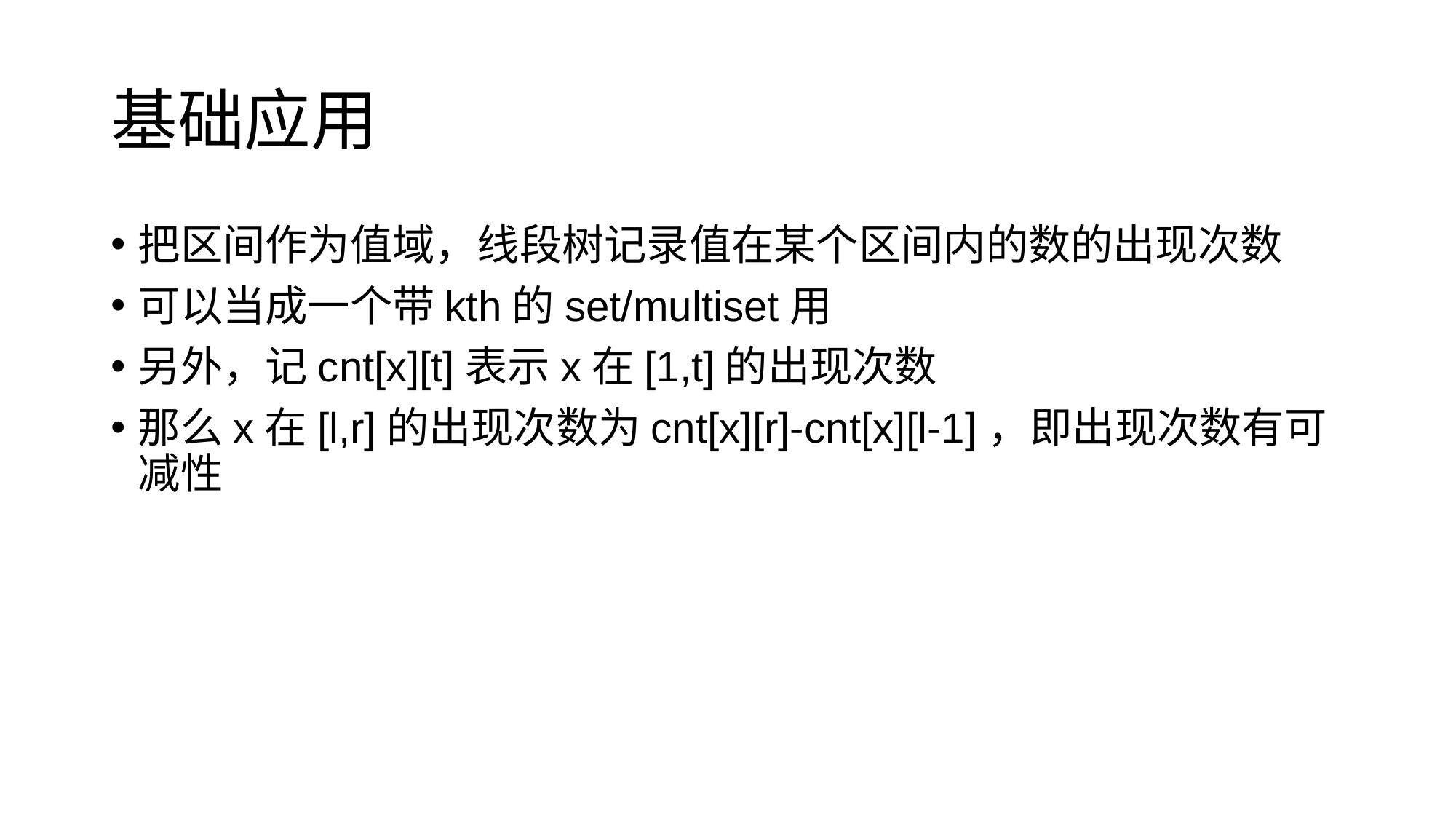

# 基础应用
把区间作为值域，线段树记录值在某个区间内的数的出现次数
可以当成一个带kth的set/multiset用
另外，记cnt[x][t]表示x在[1,t]的出现次数
那么x在[l,r]的出现次数为cnt[x][r]-cnt[x][l-1]，即出现次数有可减性